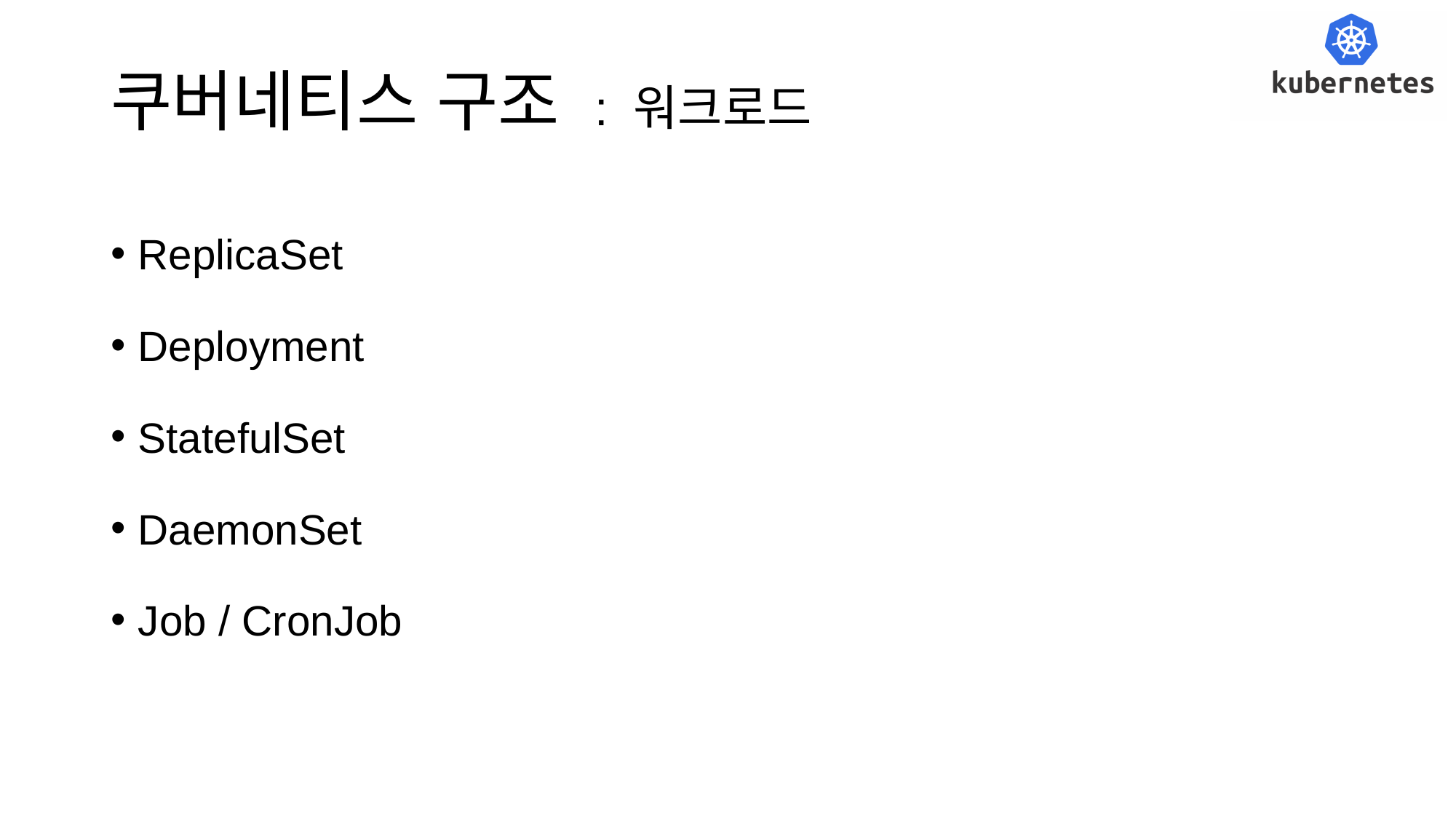

# 쿠버네티스 구조 : 워크로드
ReplicaSet
Deployment
StatefulSet
DaemonSet
Job / CronJob